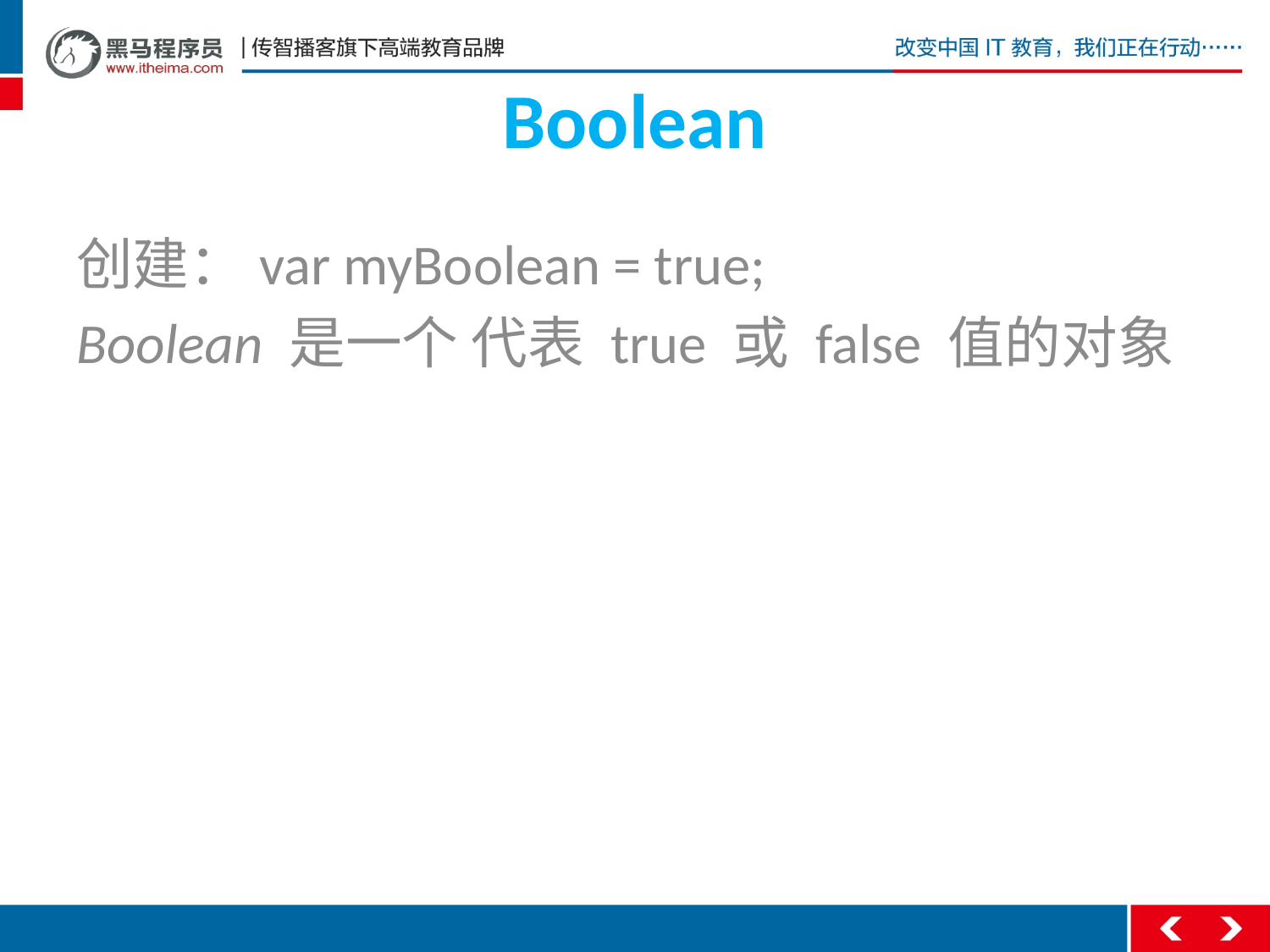

# Boolean
创建：var myBoolean = true;
Boolean 是一个 代表 true 或 false 值的对象